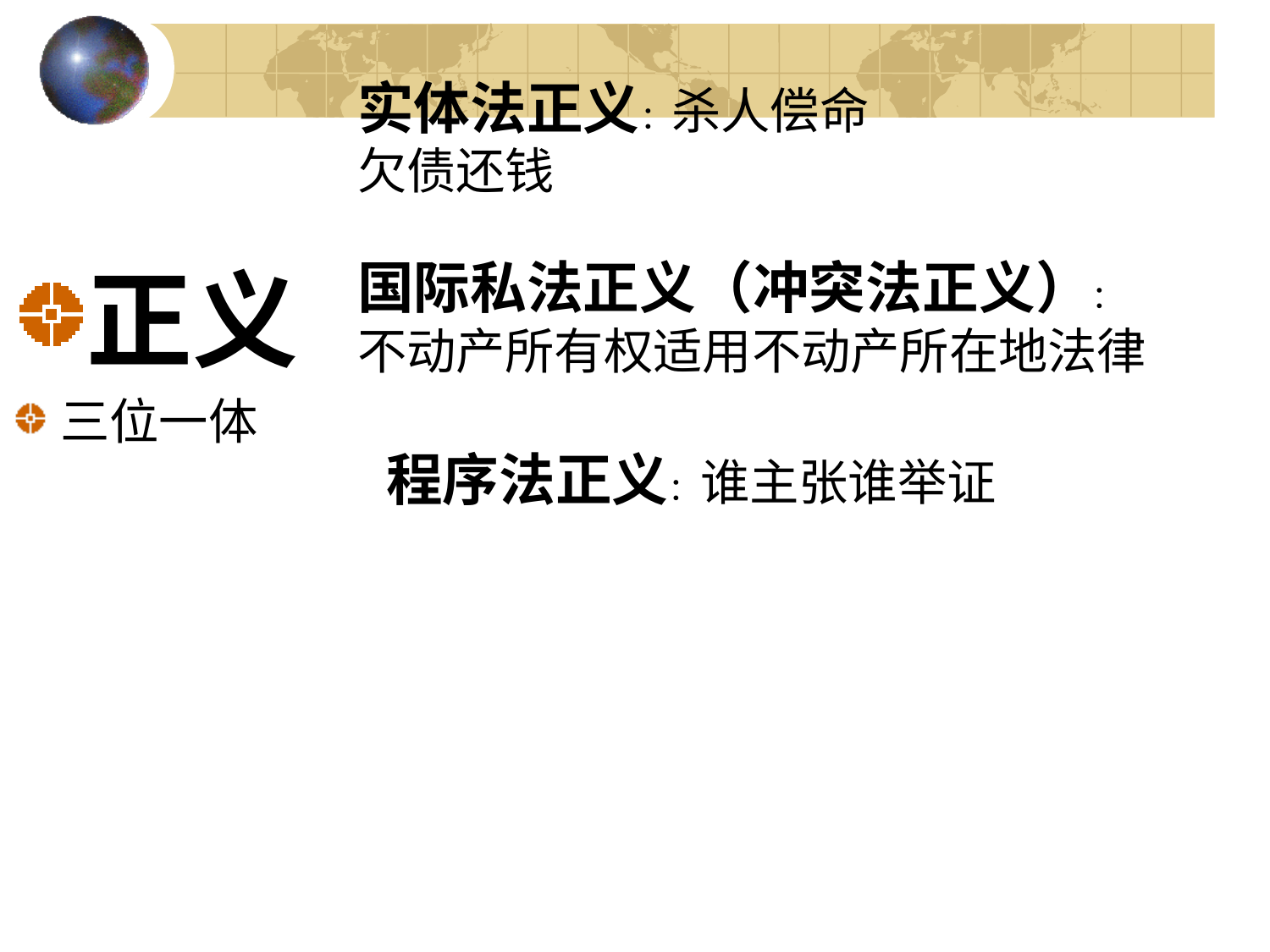

正义
三位一体

实体法正义：杀人偿命
欠债还钱
国际私法正义（冲突法正义）：不动产所有权适用不动产所在地法律
程序法正义：谁主张谁举证